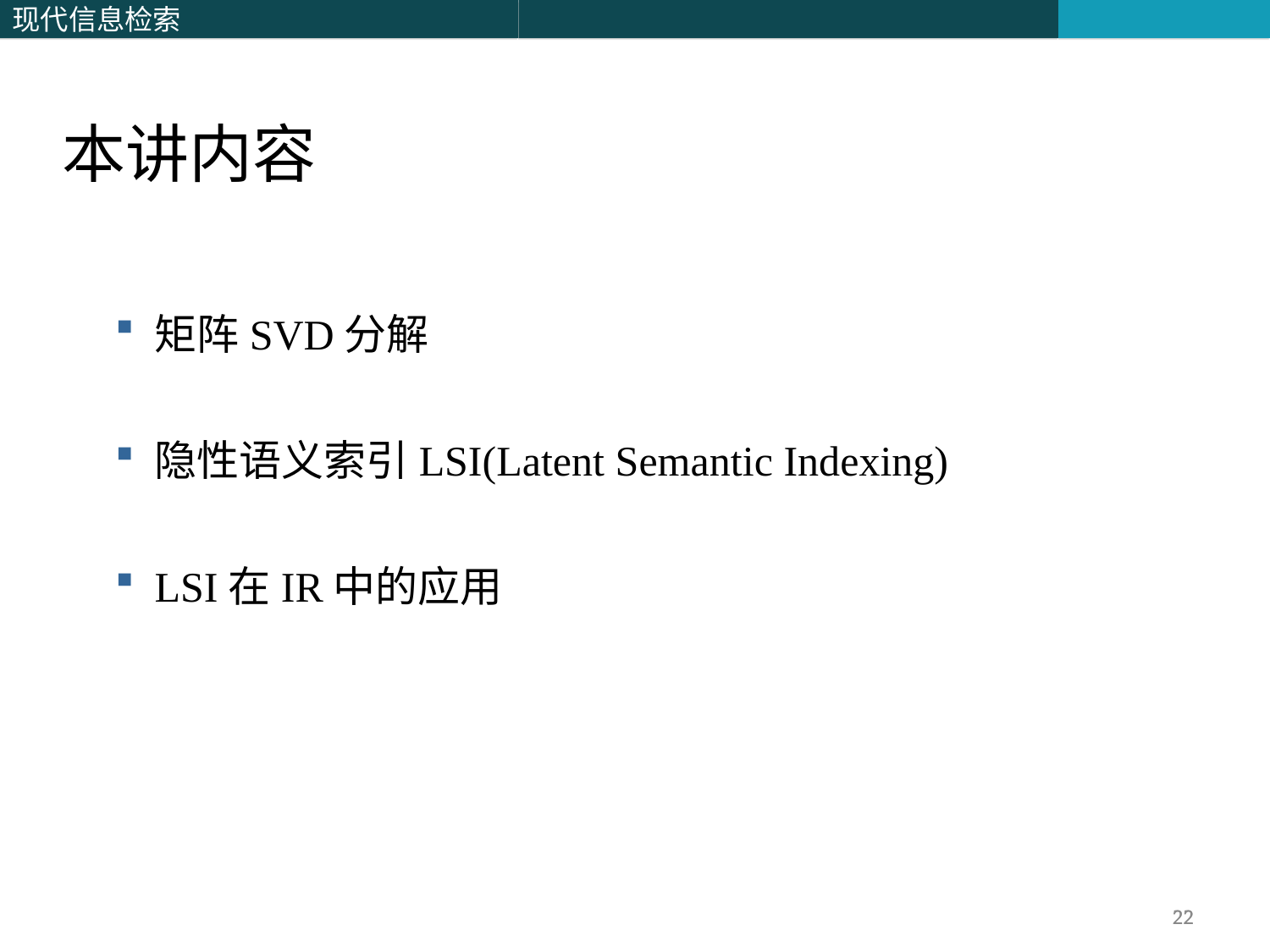

本讲内容

矩阵SVD分解

隐性语义索引LSI(Latent Semantic Indexing)

LSI在IR中的应用
22
22